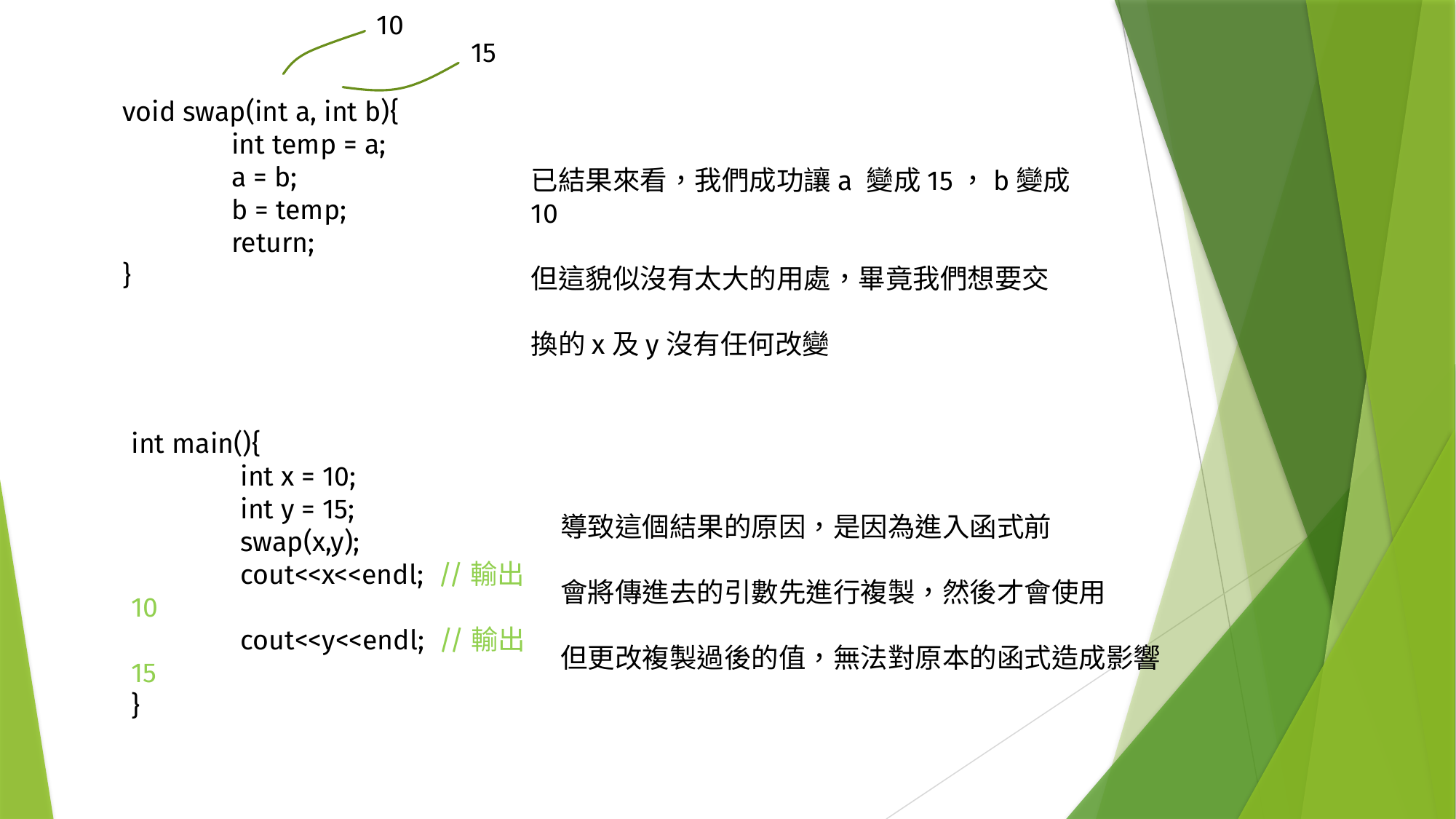

10
15

void swap(int a, int b){
	int temp = a;
	a = b;
	b = temp;
	return;
}

已結果來看，我們成功讓a 變成15，b變成10

但這貌似沒有太大的用處，畢竟我們想要交

換的x及y沒有任何改變
int main(){
	int x = 10;
	int y = 15;
	swap(x,y);
	cout<<x<<endl;  //輸出10
	cout<<y<<endl;  //輸出15
}

導致這個結果的原因，是因為進入函式前

會將傳進去的引數先進行複製，然後才會使用

但更改複製過後的值，無法對原本的函式造成影響